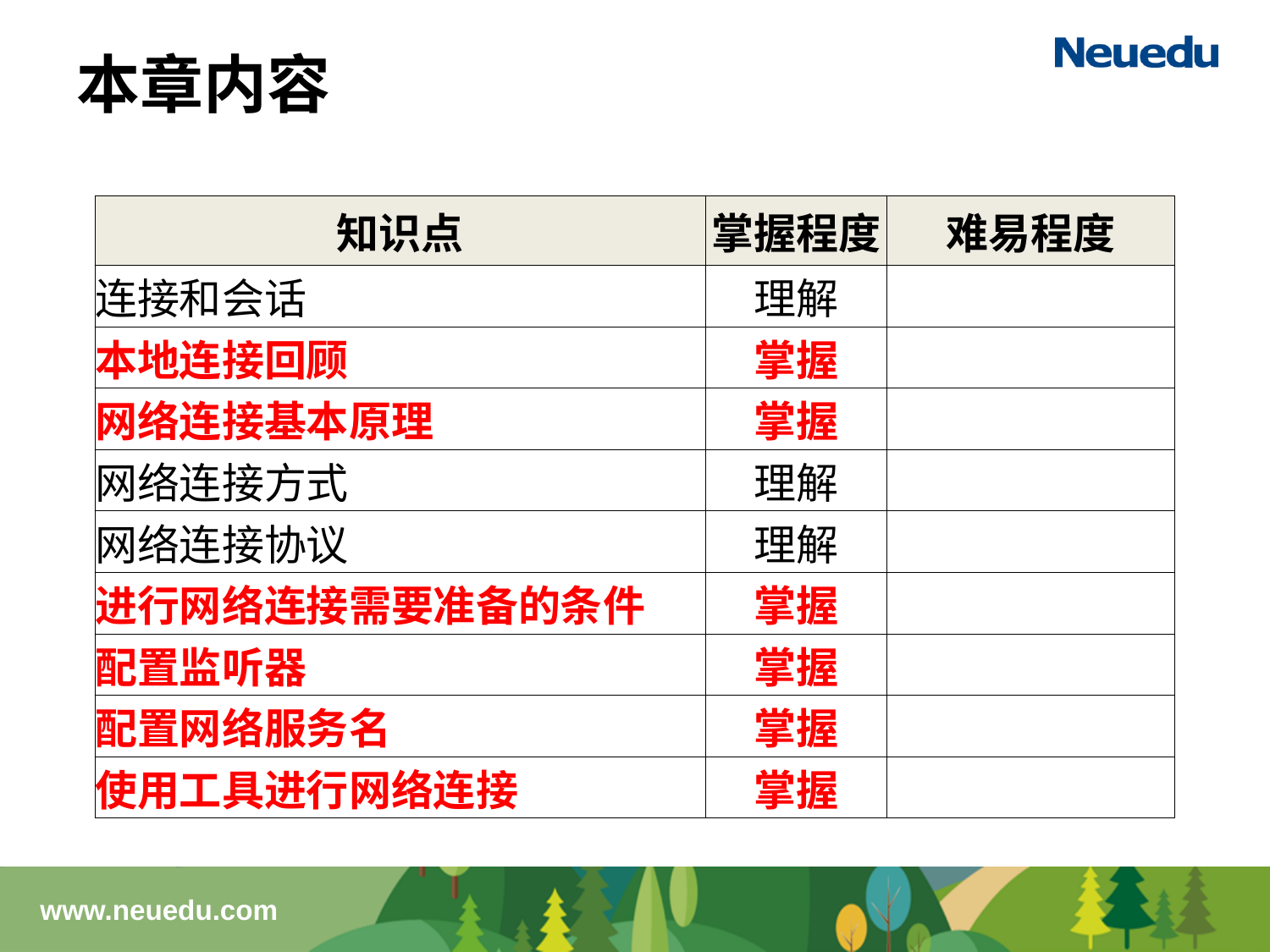

# 本章内容
| 知识点 | 掌握程度 | 难易程度 |
| --- | --- | --- |
| 连接和会话 | 理解 |  |
| 本地连接回顾 | 掌握 |  |
| 网络连接基本原理 | 掌握 |  |
| 网络连接方式 | 理解 |  |
| 网络连接协议 | 理解 |  |
| 进行网络连接需要准备的条件 | 掌握 |  |
| 配置监听器 | 掌握 |  |
| 配置网络服务名 | 掌握 |  |
| 使用工具进行网络连接 | 掌握 |  |